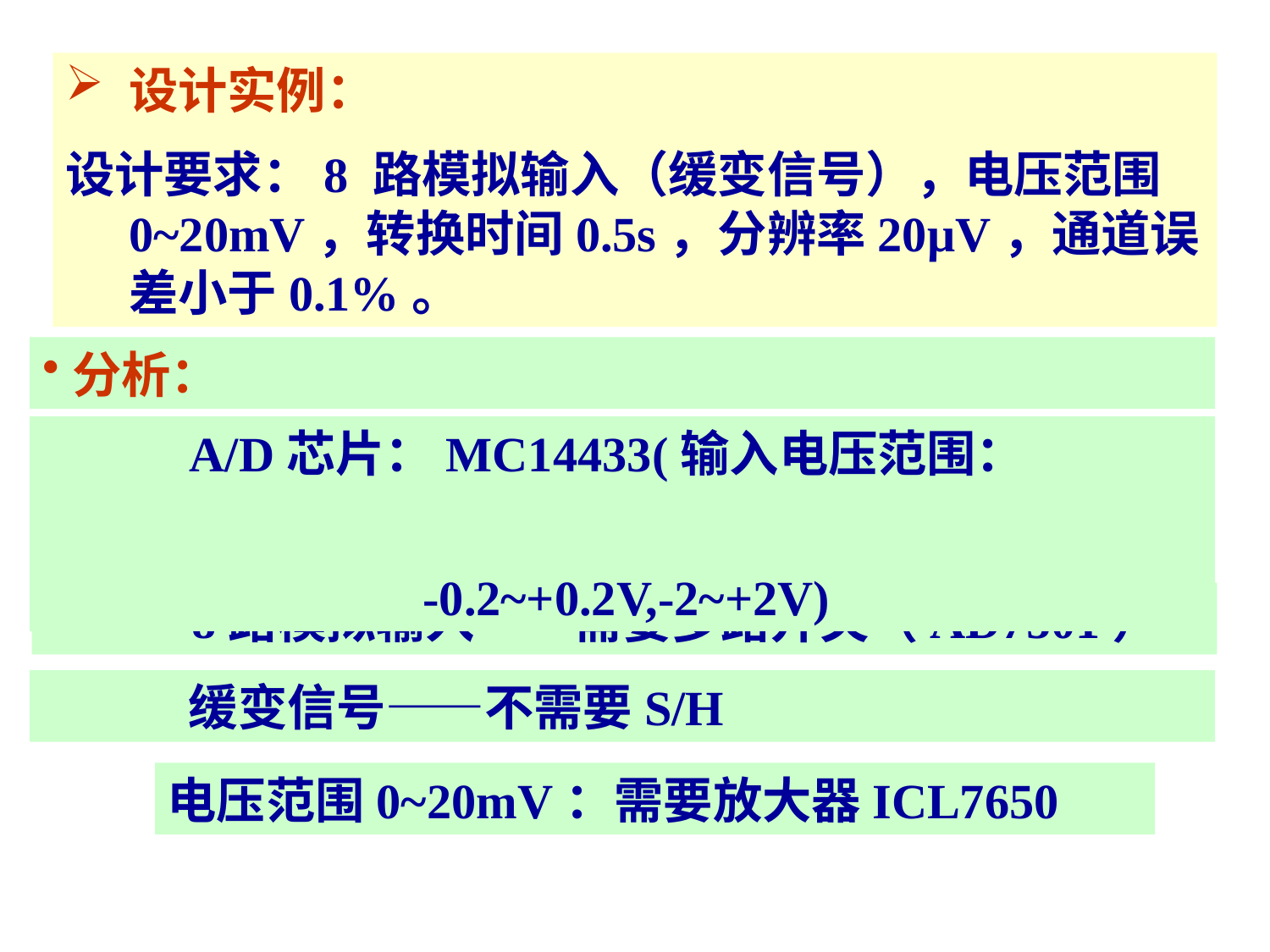

设计实例：
设计要求：8 路模拟输入（缓变信号），电压范围0~20mV，转换时间0.5s，分辨率20μV，通道误差小于0.1%。
分析：
            A/D芯片：MC14433(输入电压范围：
                               -0.2~+0.2V,-2~+2V)
            8路模拟输入——需要多路开关（AD7501）
            缓变信号——不需要S/H
电压范围0~20mV：需要放大器ICL7650